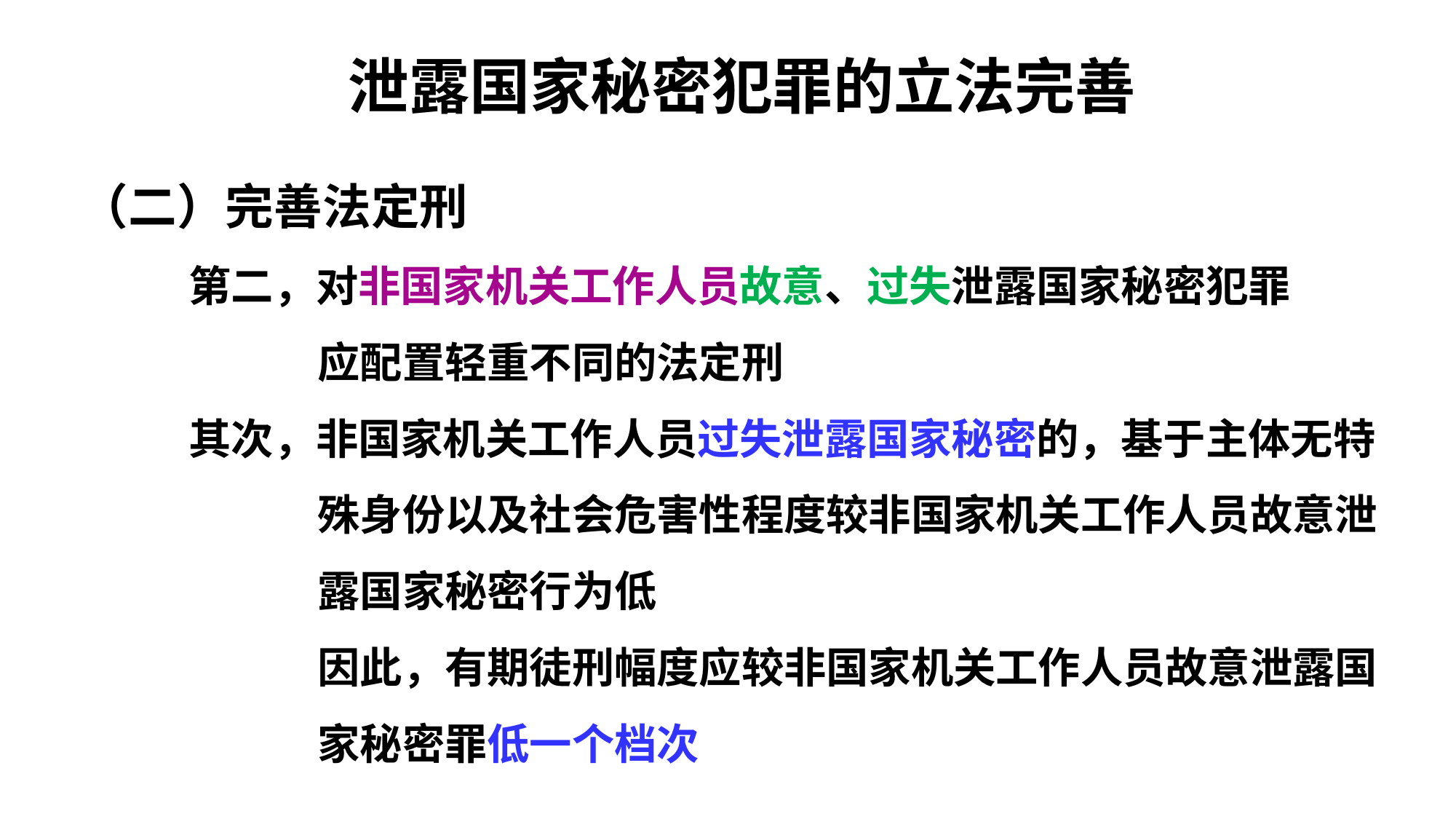

# 泄露国家秘密犯罪的立法完善
（二）完善法定刑
	第二，对非国家机关工作人员故意、过失泄露国家秘密犯罪
		 应配置轻重不同的法定刑
	其次，非国家机关工作人员过失泄露国家秘密的，基于主体无特
		 殊身份以及社会危害性程度较非国家机关工作人员故意泄
		 露国家秘密行为低
		 因此，有期徒刑幅度应较非国家机关工作人员故意泄露国
		 家秘密罪低一个档次